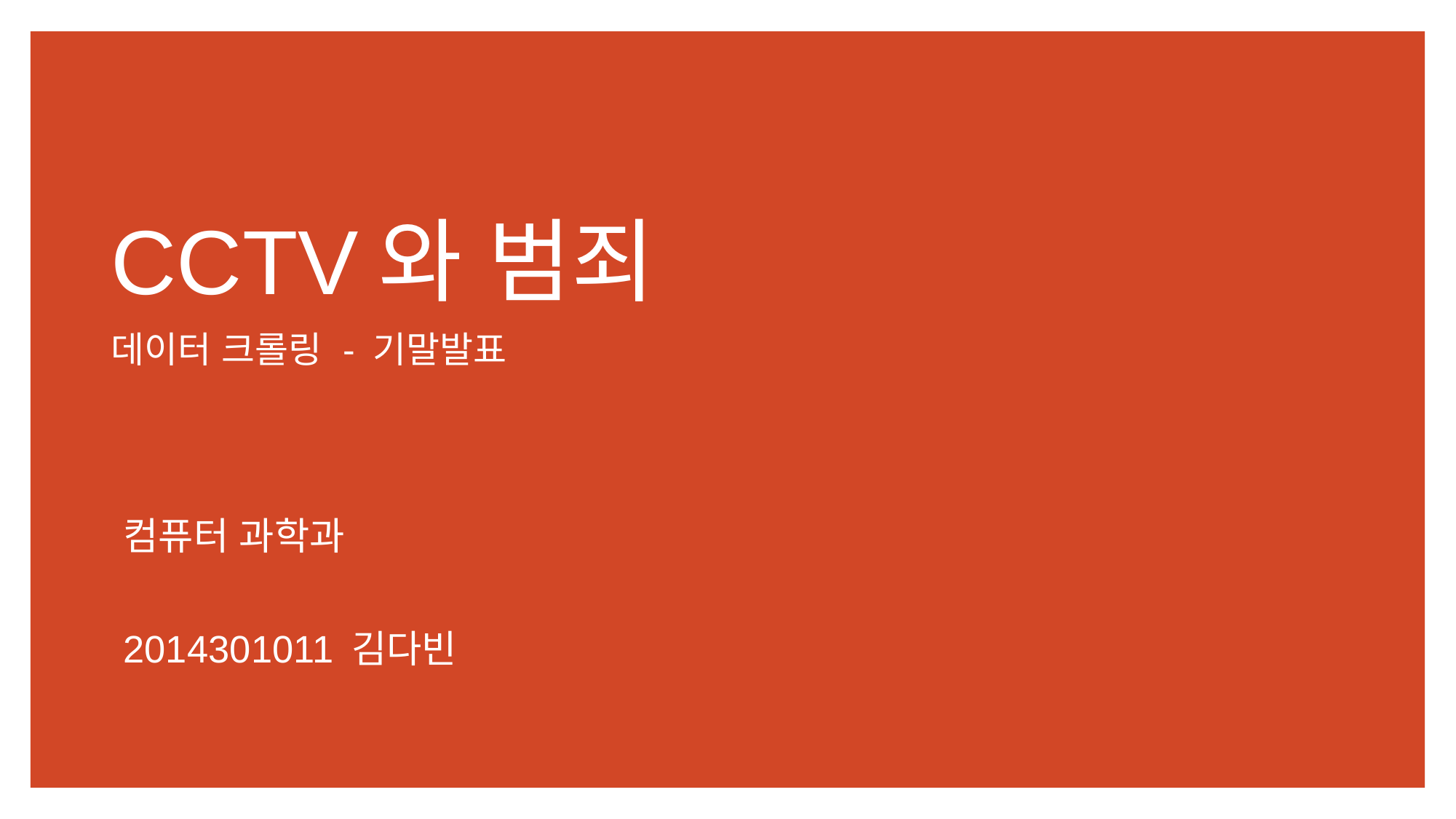

# CCTV와 범죄 데이터 크롤링 - 기말발표
컴퓨터 과학과
2014301011 김다빈